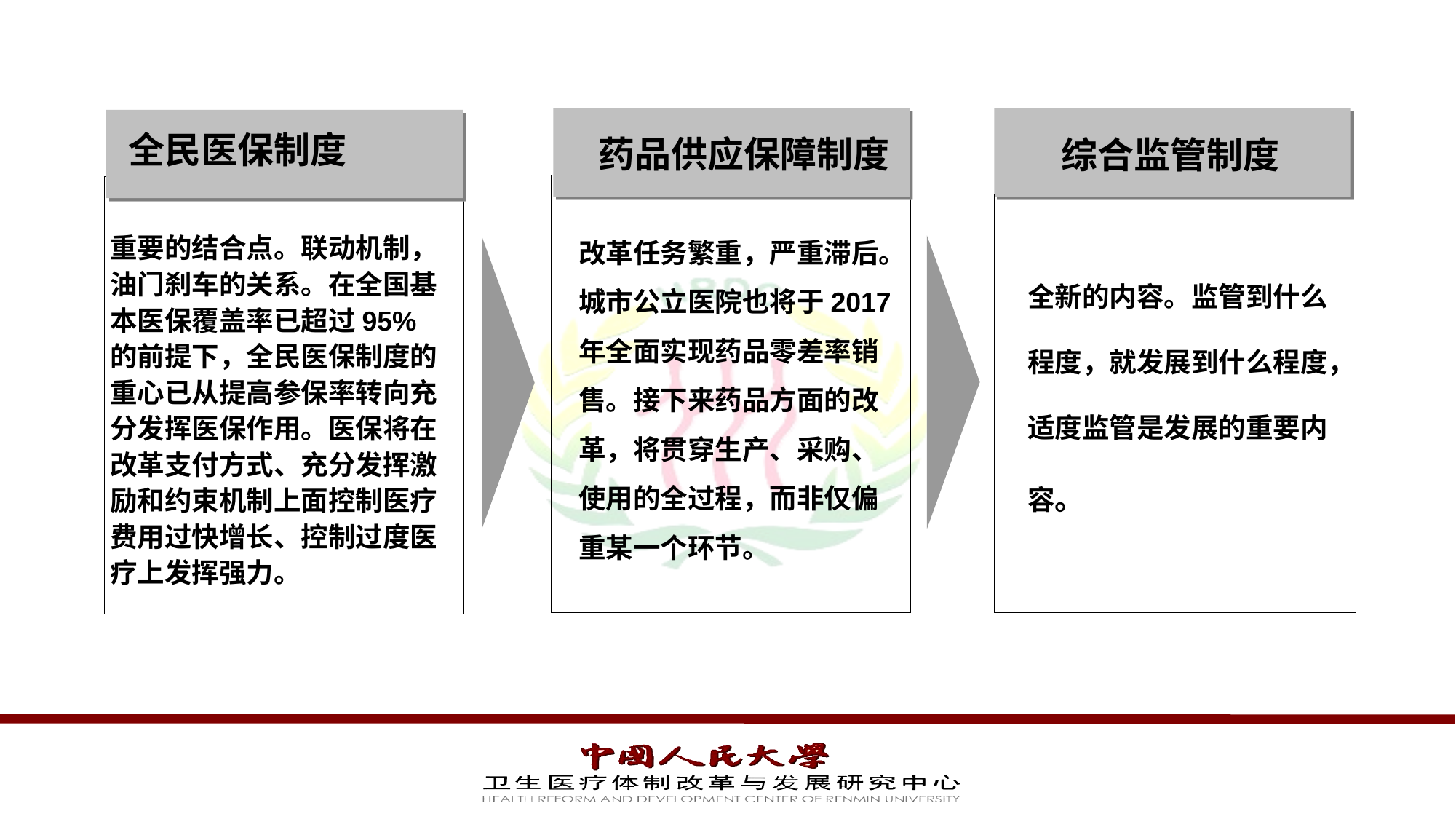

药品供应保障制度

全民医保制度
综合监管制度

改革任务繁重，严重滞后。城市公立医院也将于2017年全面实现药品零差率销售。接下来药品方面的改革，将贯穿生产、采购、使用的全过程，而非仅偏重某一个环节。
重要的结合点。联动机制，油门刹车的关系。在全国基本医保覆盖率已超过95%的前提下，全民医保制度的重心已从提高参保率转向充分发挥医保作用。医保将在改革支付方式、充分发挥激励和约束机制上面控制医疗费用过快增长、控制过度医疗上发挥强力。

全新的内容。监管到什么程度，就发展到什么程度，适度监管是发展的重要内容。